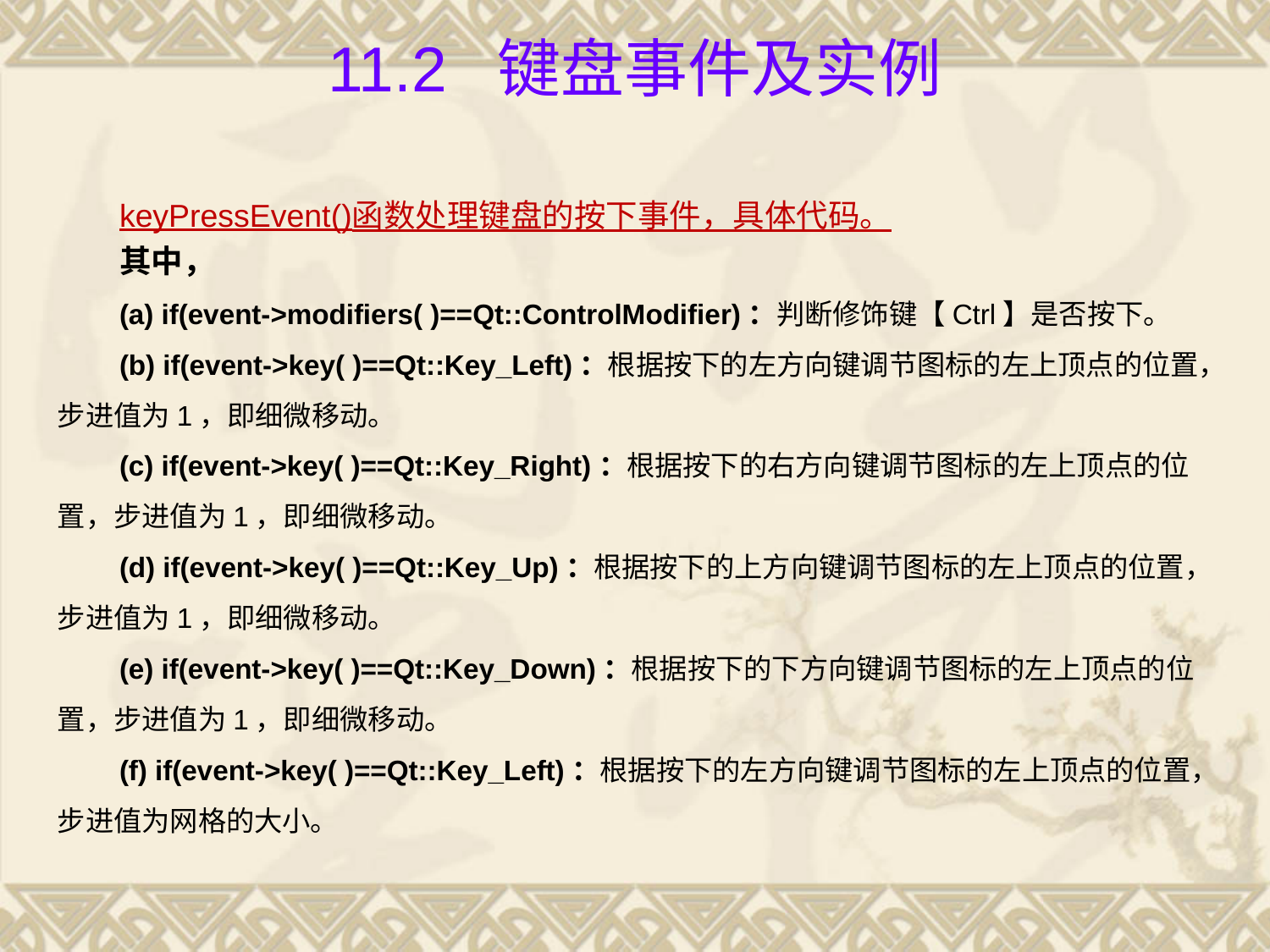

# 11.2  键盘事件及实例
keyPressEvent()函数处理键盘的按下事件，具体代码。
其中，
(a) if(event->modifiers( )==Qt::ControlModifier)：判断修饰键【Ctrl】是否按下。
(b) if(event->key( )==Qt::Key_Left)：根据按下的左方向键调节图标的左上顶点的位置，步进值为1，即细微移动。
(c) if(event->key( )==Qt::Key_Right)：根据按下的右方向键调节图标的左上顶点的位置，步进值为1，即细微移动。
(d) if(event->key( )==Qt::Key_Up)：根据按下的上方向键调节图标的左上顶点的位置，步进值为1，即细微移动。
(e) if(event->key( )==Qt::Key_Down)：根据按下的下方向键调节图标的左上顶点的位置，步进值为1，即细微移动。
(f) if(event->key( )==Qt::Key_Left)：根据按下的左方向键调节图标的左上顶点的位置，步进值为网格的大小。